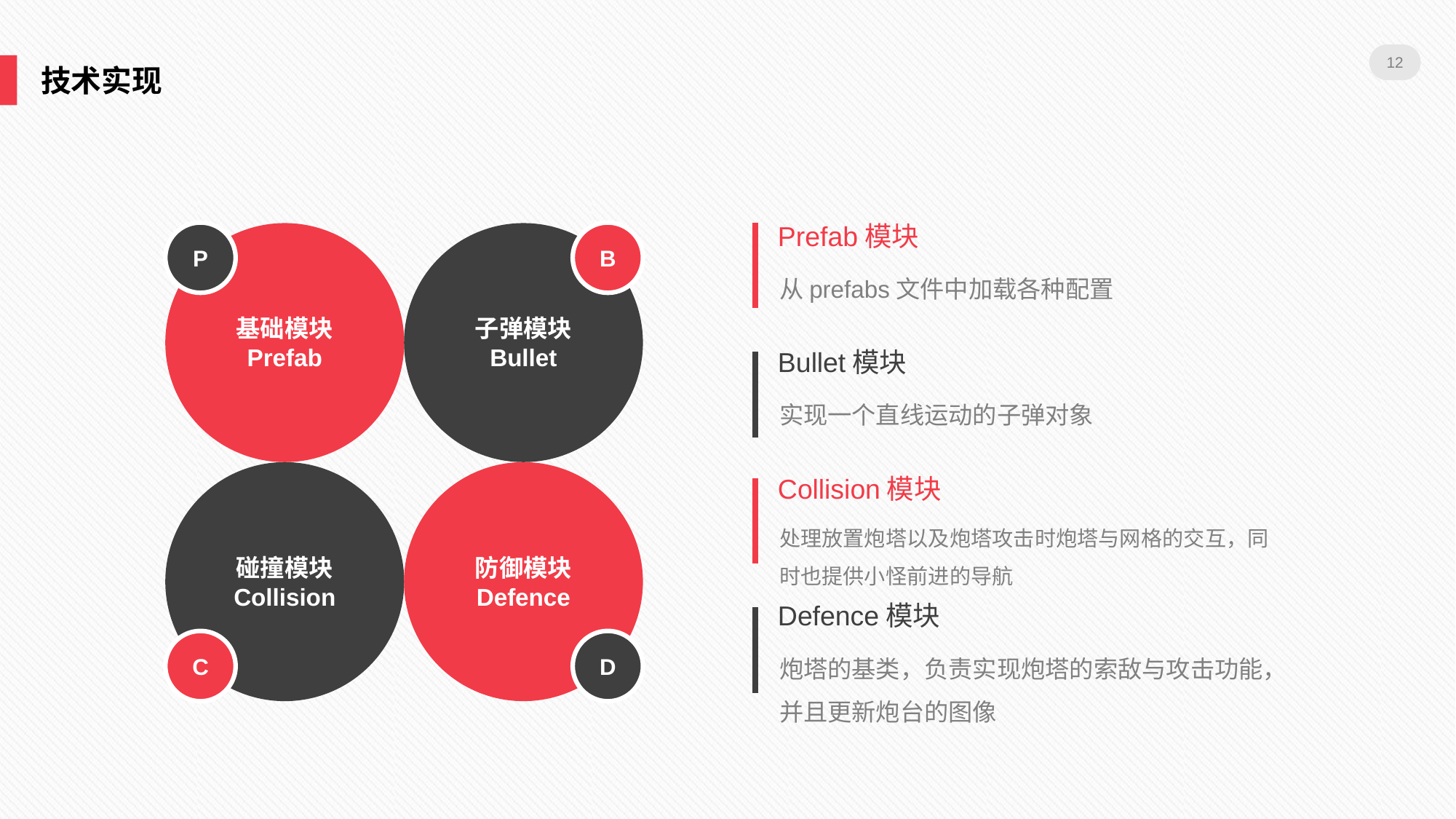

12
技术实现
P
B
Prefab模块
基础模块
Prefab
子弹模块
Bullet
从prefabs文件中加载各种配置
Bullet模块

实现一个直线运动的子弹对象
碰撞模块
Collision
防御模块
Defence
Collision模块
处理放置炮塔以及炮塔攻击时炮塔与网格的交互，同时也提供小怪前进的导航
Defence模块
C
D
炮塔的基类，负责实现炮塔的索敌与攻击功能，并且更新炮台的图像